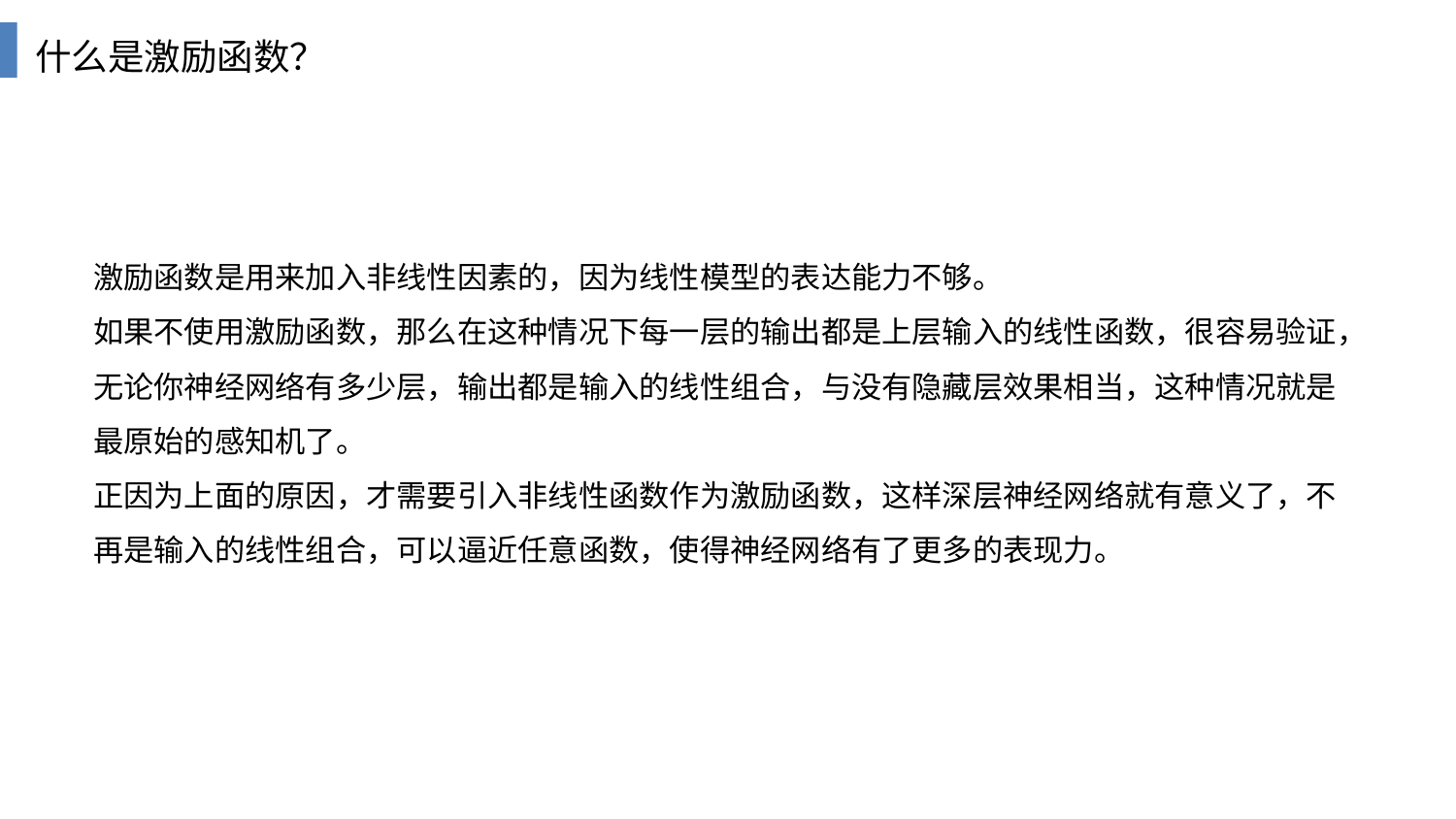

什么是激励函数？
激励函数是用来加入非线性因素的，因为线性模型的表达能力不够。
如果不使用激励函数，那么在这种情况下每一层的输出都是上层输入的线性函数，很容易验证，无论你神经网络有多少层，输出都是输入的线性组合，与没有隐藏层效果相当，这种情况就是最原始的感知机了。
正因为上面的原因，才需要引入非线性函数作为激励函数，这样深层神经网络就有意义了，不再是输入的线性组合，可以逼近任意函数，使得神经网络有了更多的表现力。